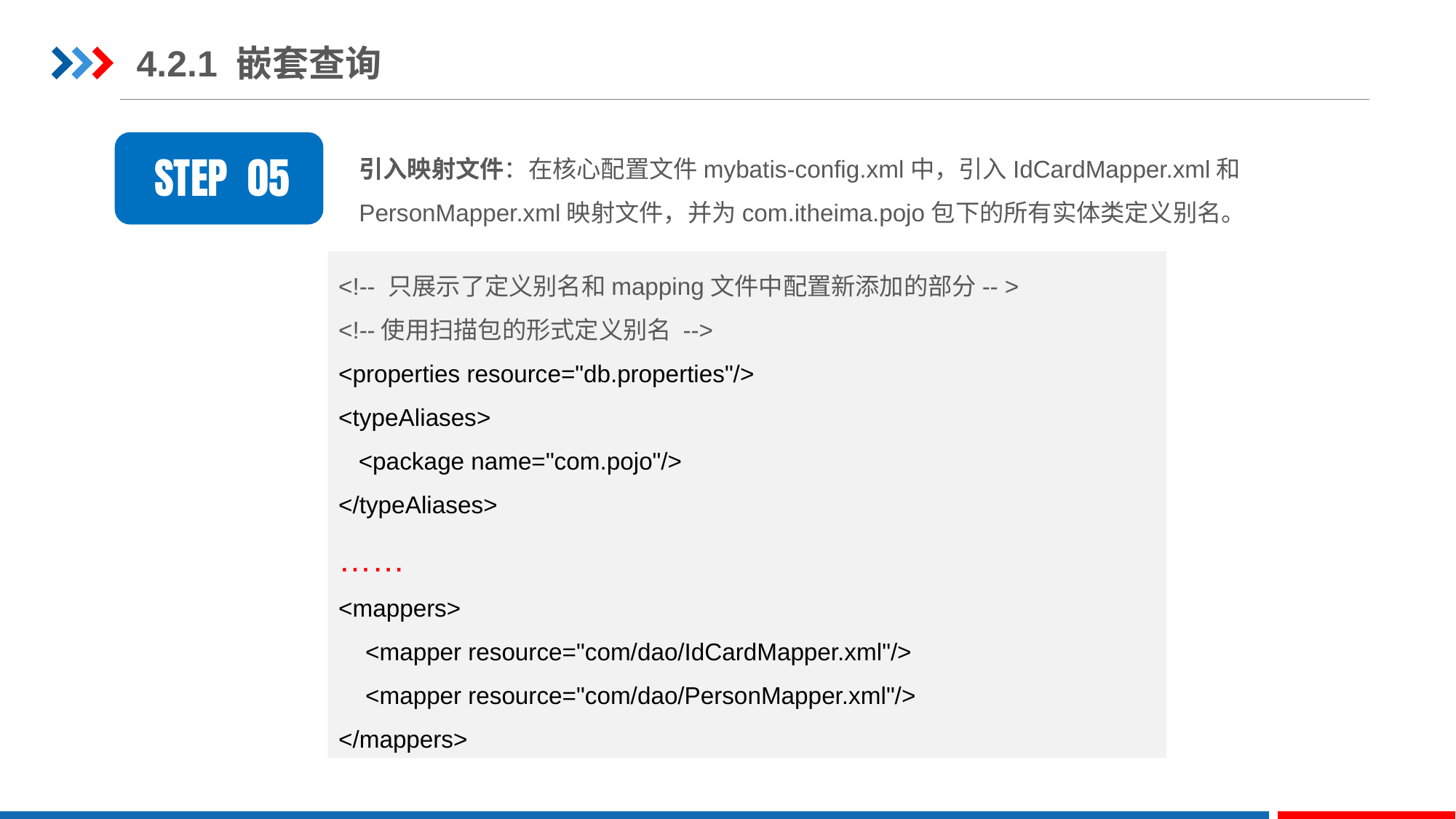

4.2.1 嵌套查询

引入映射文件：在核心配置文件mybatis-config.xml中，引入IdCardMapper.xml和PersonMapper.xml映射文件，并为com.itheima.pojo包下的所有实体类定义别名。
STEP  05
<!-- 只展示了定义别名和mapping文件中配置新添加的部分-- >
<!--使用扫描包的形式定义别名 -->
<properties resource="db.properties"/>
<typeAliases>
   <package name="com.pojo"/>
</typeAliases>
……
<mappers>
    <mapper resource="com/dao/IdCardMapper.xml"/>
    <mapper resource="com/dao/PersonMapper.xml"/>
</mappers>